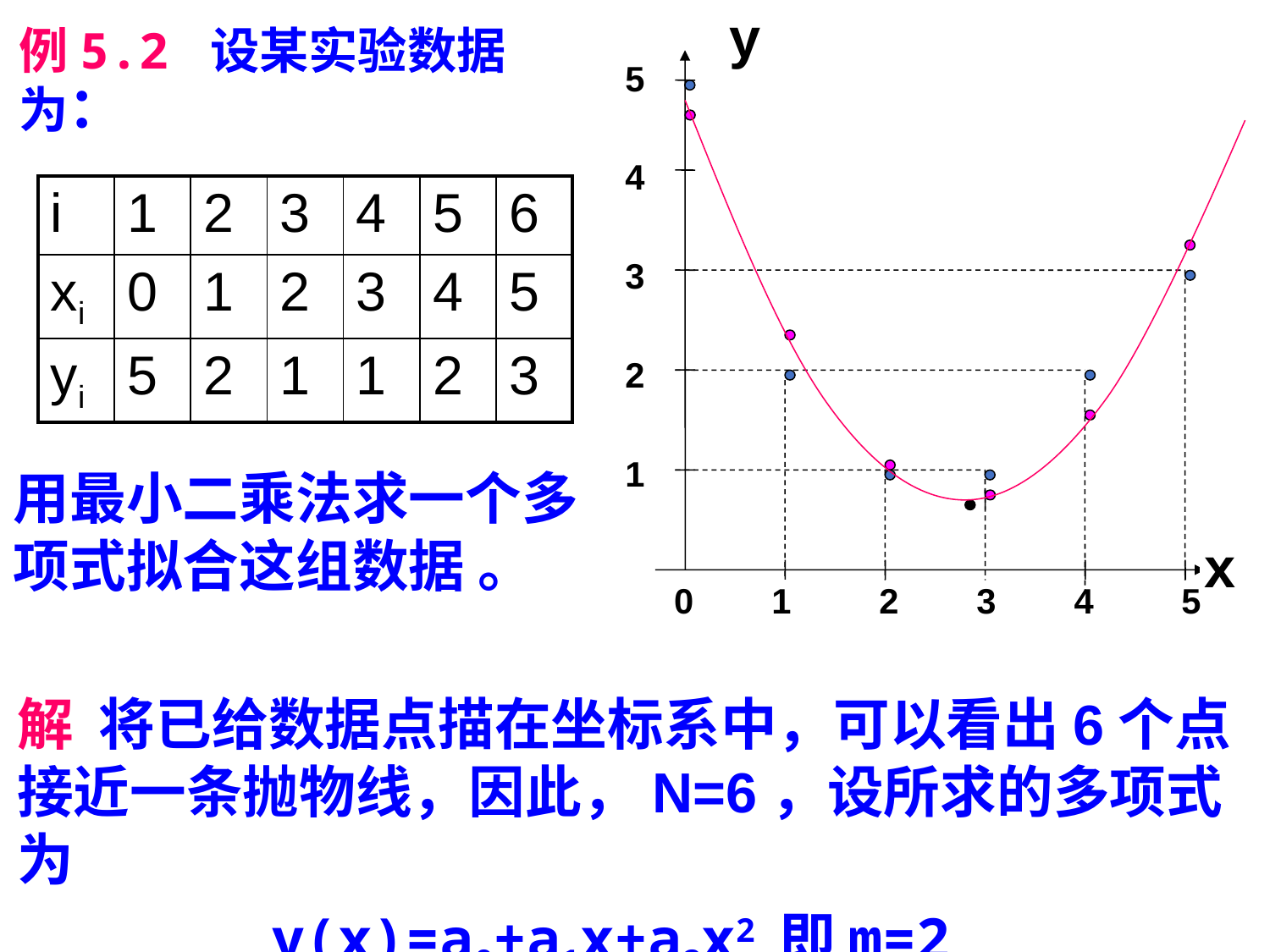

例5.2 设某实验数据为：
y

5

4

3

2

1

x

0        1         2        3        4         5
| i | 1 | 2 | 3 | 4 | 5 | 6 |
| --- | --- | --- | --- | --- | --- | --- |
| xi | 0 | 1 | 2 | 3 | 4 | 5 |
| yi | 5 | 2 | 1 | 1 | 2 | 3 |
用最小二乘法求一个多项式拟合这组数据 。
解  将已给数据点描在坐标系中，可以看出6个点接近一条抛物线，因此，N=6，设所求的多项式为
	 	y(x)=a0+a1x+a2x2	即m=2